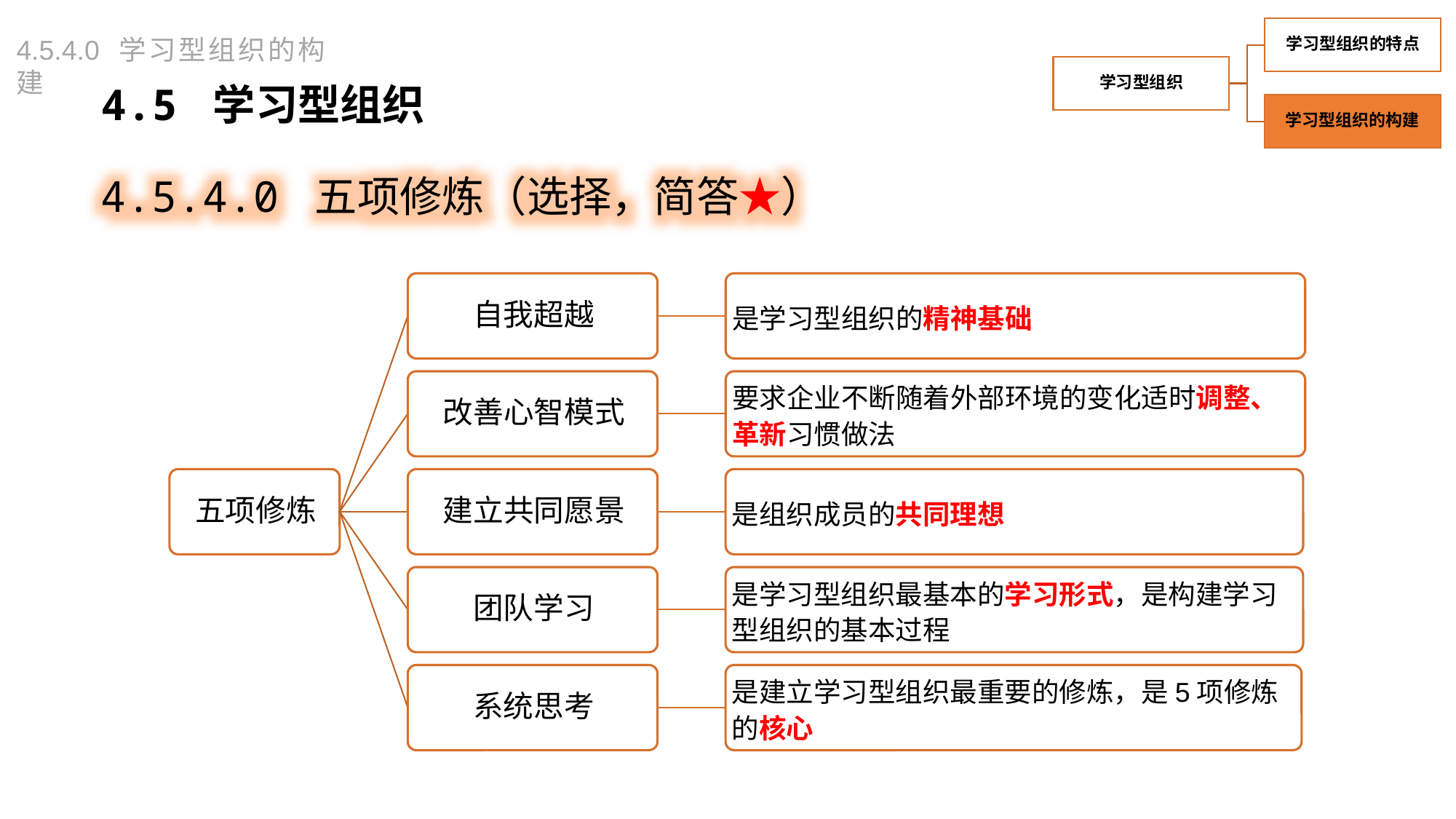

学习型组织
学习型组织的特点
学习型组织的构建
4.5.4.0 学习型组织的构建
4.5 学习型组织
4.5.4.0 五项修炼（选择，简答★）
五项修炼

自我超越

是学习型组织的精神基础

改善心智模式

要求企业不断随着外部环境的变化适时调整、革新习惯做法

建立共同愿景

是组织成员的共同理想

团队学习

是学习型组织最基本的学习形式，是构建学习型组织的基本过程

系统思考

是建立学习型组织最重要的修炼，是5项修炼的核心